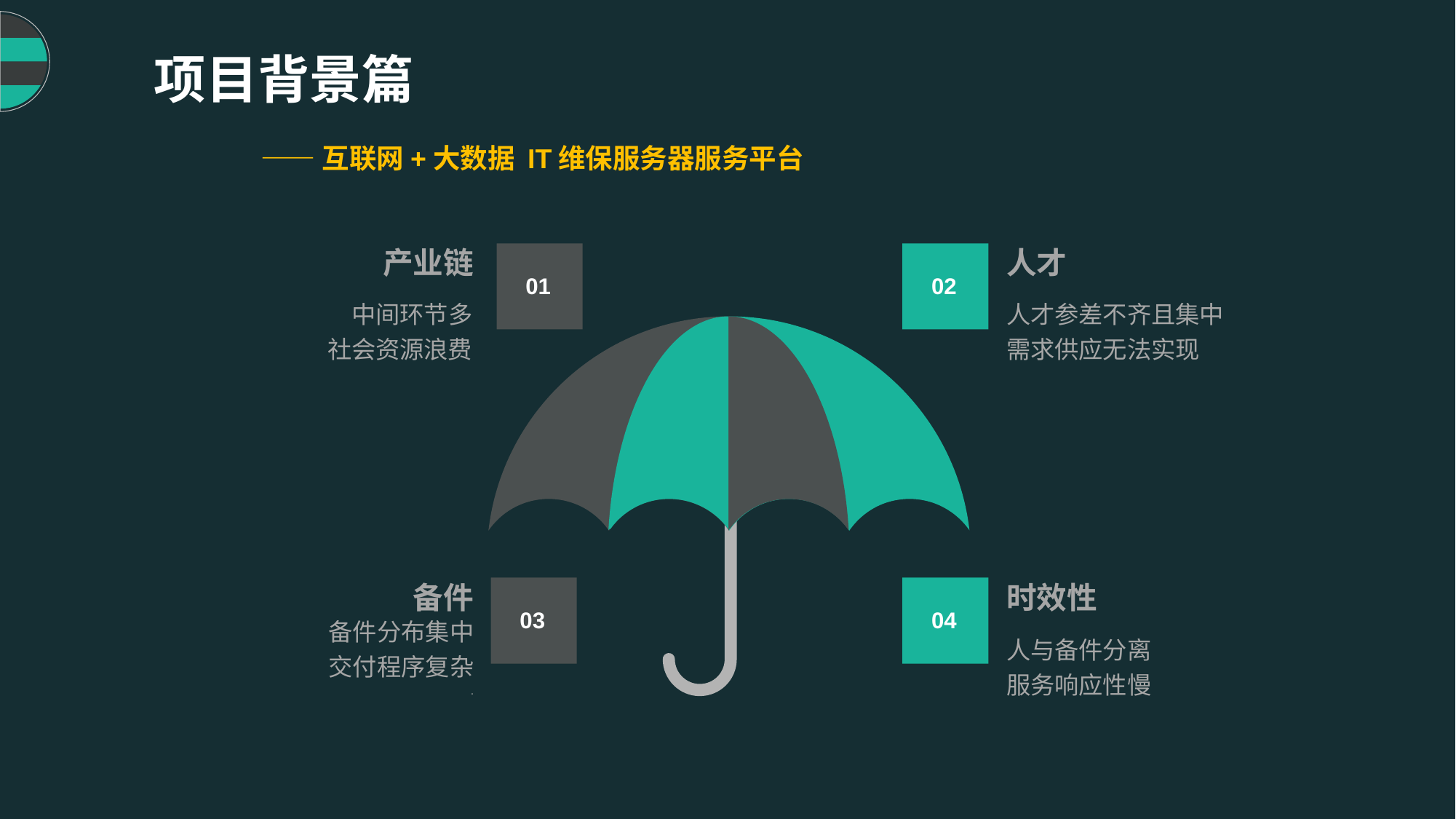

项目背景篇
——互联网+大数据 IT维保服务器服务平台
产业链
人才

01
02
人才参差不齐且集中
需求供应无法实现

中间环节多
社会资源浪费

备件
时效性

03
04
备件分布集中
交付程序复杂
.
人与备件分离
服务响应性慢